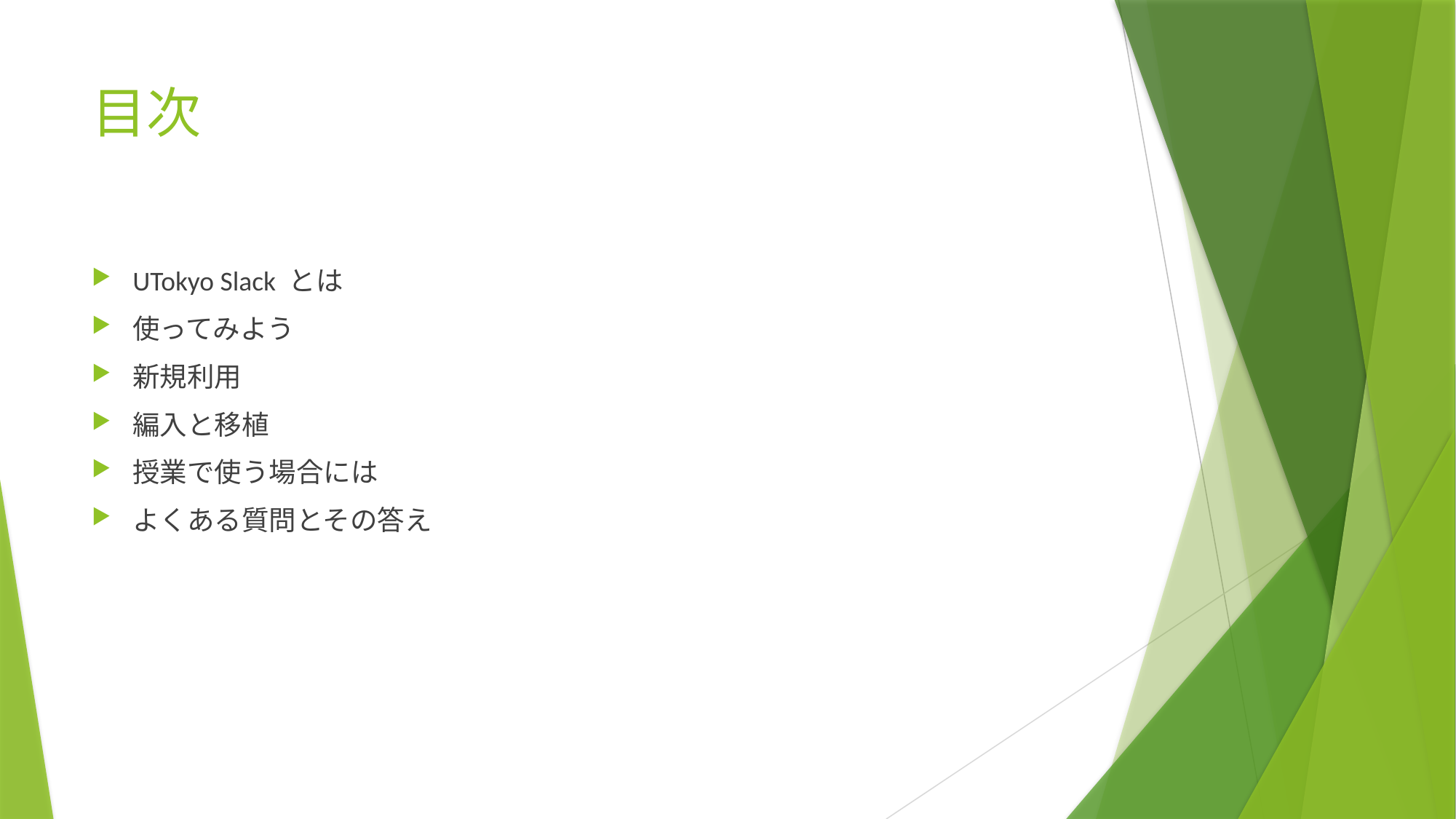

# 目次
UTokyo Slack とは
使ってみよう
新規利用
編入と移植
授業で使う場合には
よくある質問とその答え